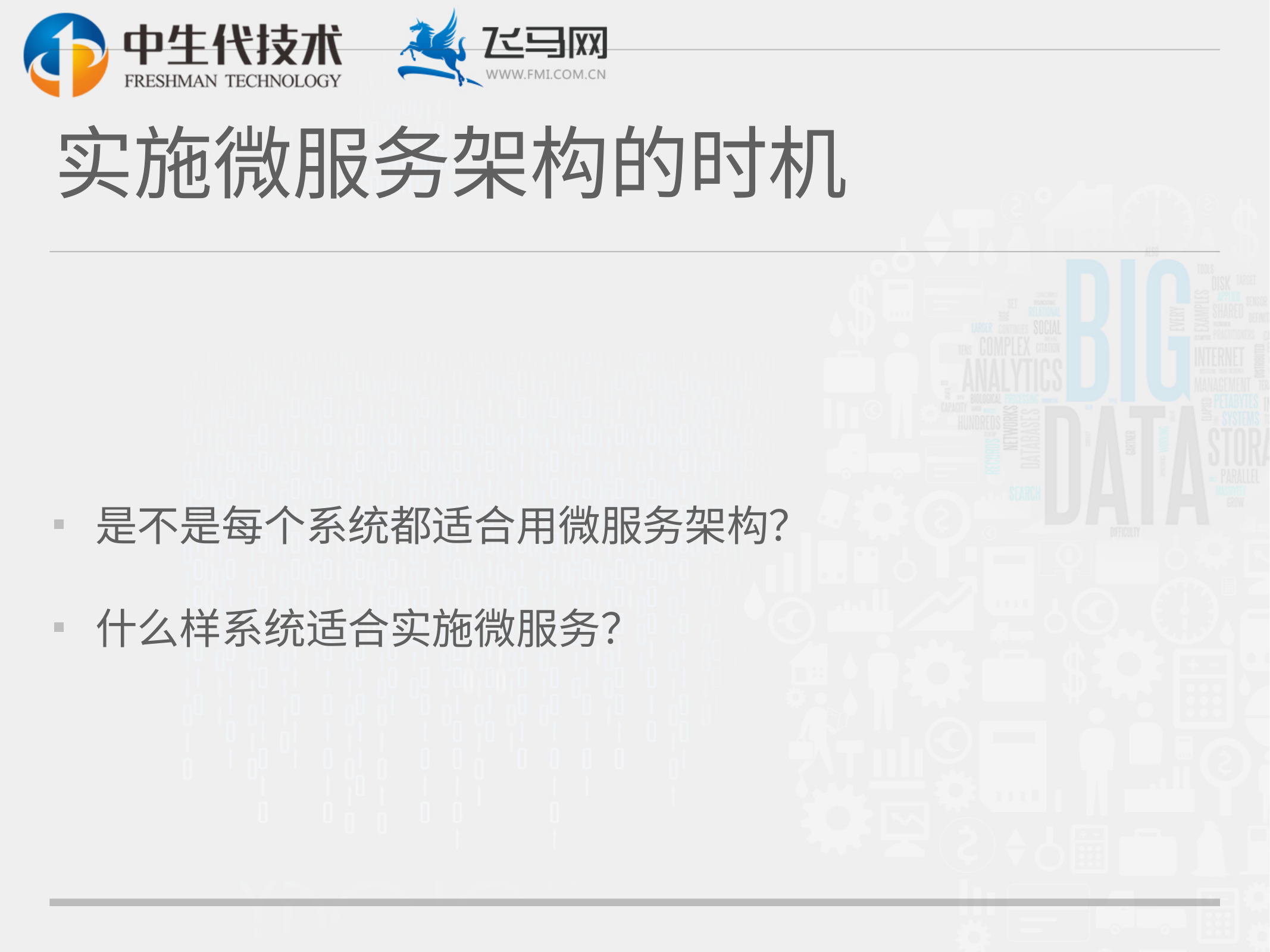

# 实施微服务架构的时机
是不是每个系统都适合用微服务架构？
什么样系统适合实施微服务？